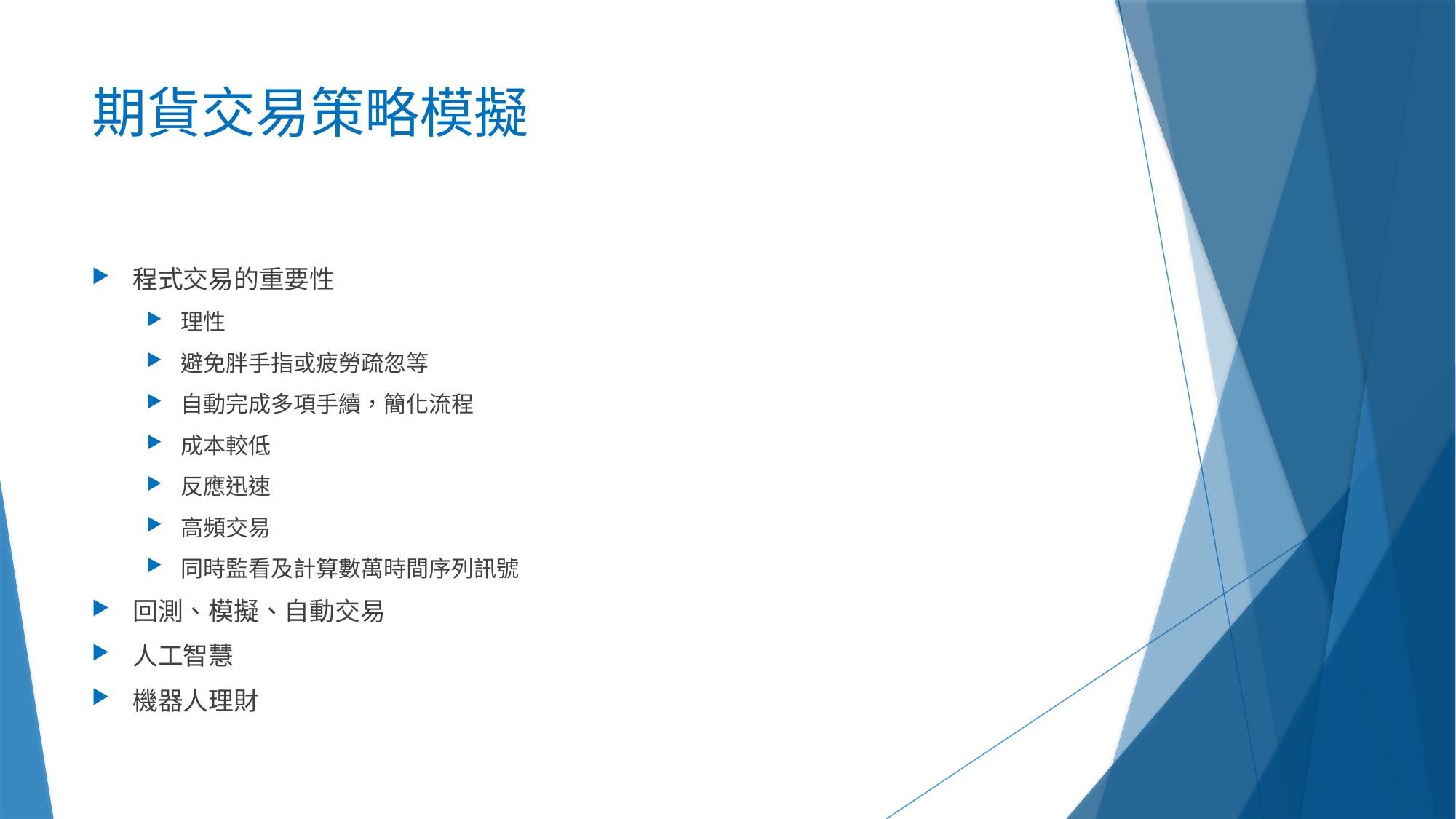

# 期貨交易策略模擬
程式交易的重要性
理性
避免胖手指或疲勞疏忽等
自動完成多項手續，簡化流程
成本較低
反應迅速
高頻交易
同時監看及計算數萬時間序列訊號
回測、模擬、自動交易
人工智慧
機器人理財